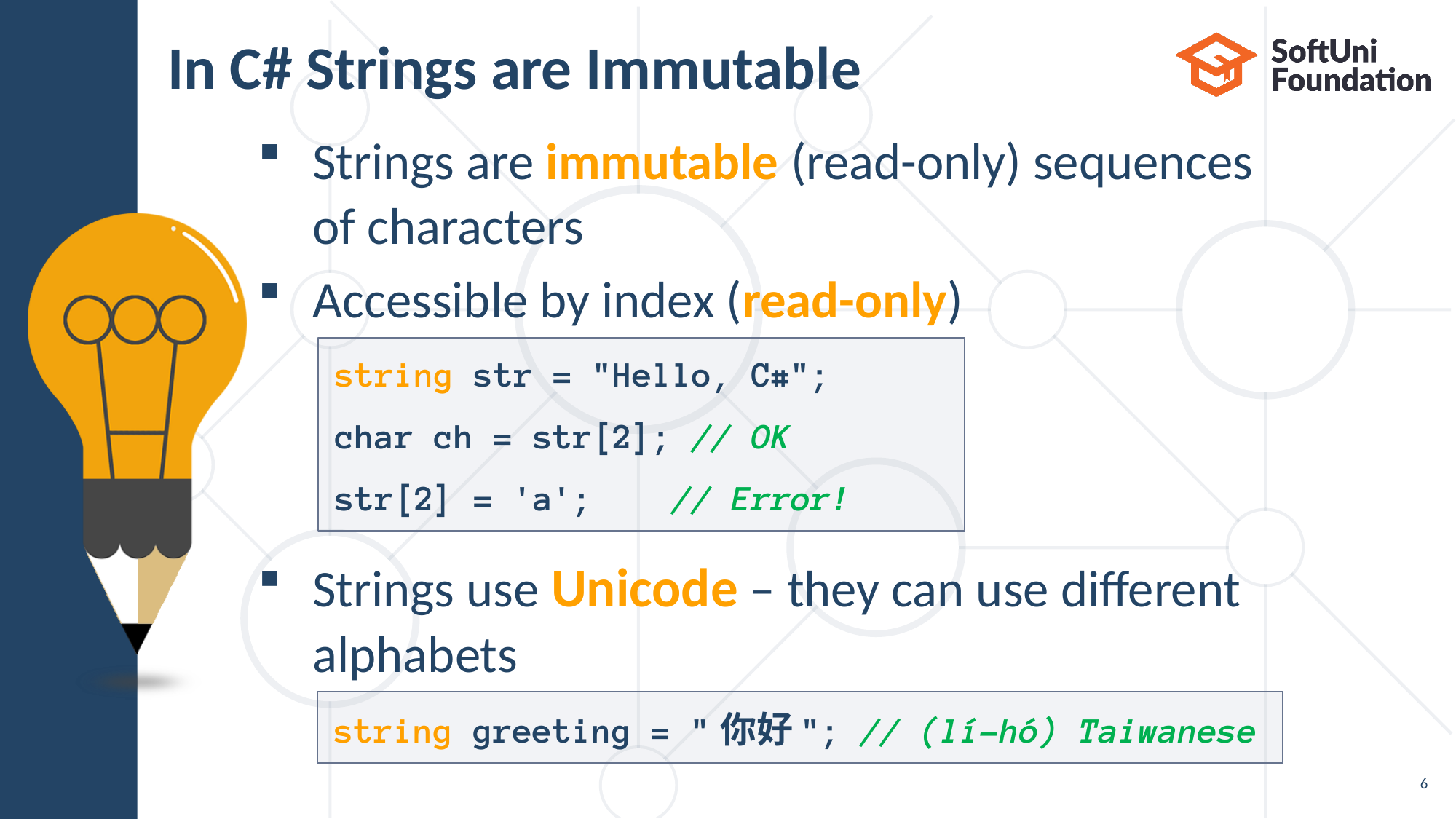

# In C# Strings are Immutable
Strings are immutable (read-only) sequences
of characters
Accessible by index (read-only)

Strings use Unicode – they can use different
alphabets

string str = "Hello, C#";
char ch = str[2]; // OK
str[2] = 'a';    // Error!
string greeting = "你好"; // (lí-hó) Taiwanese
6